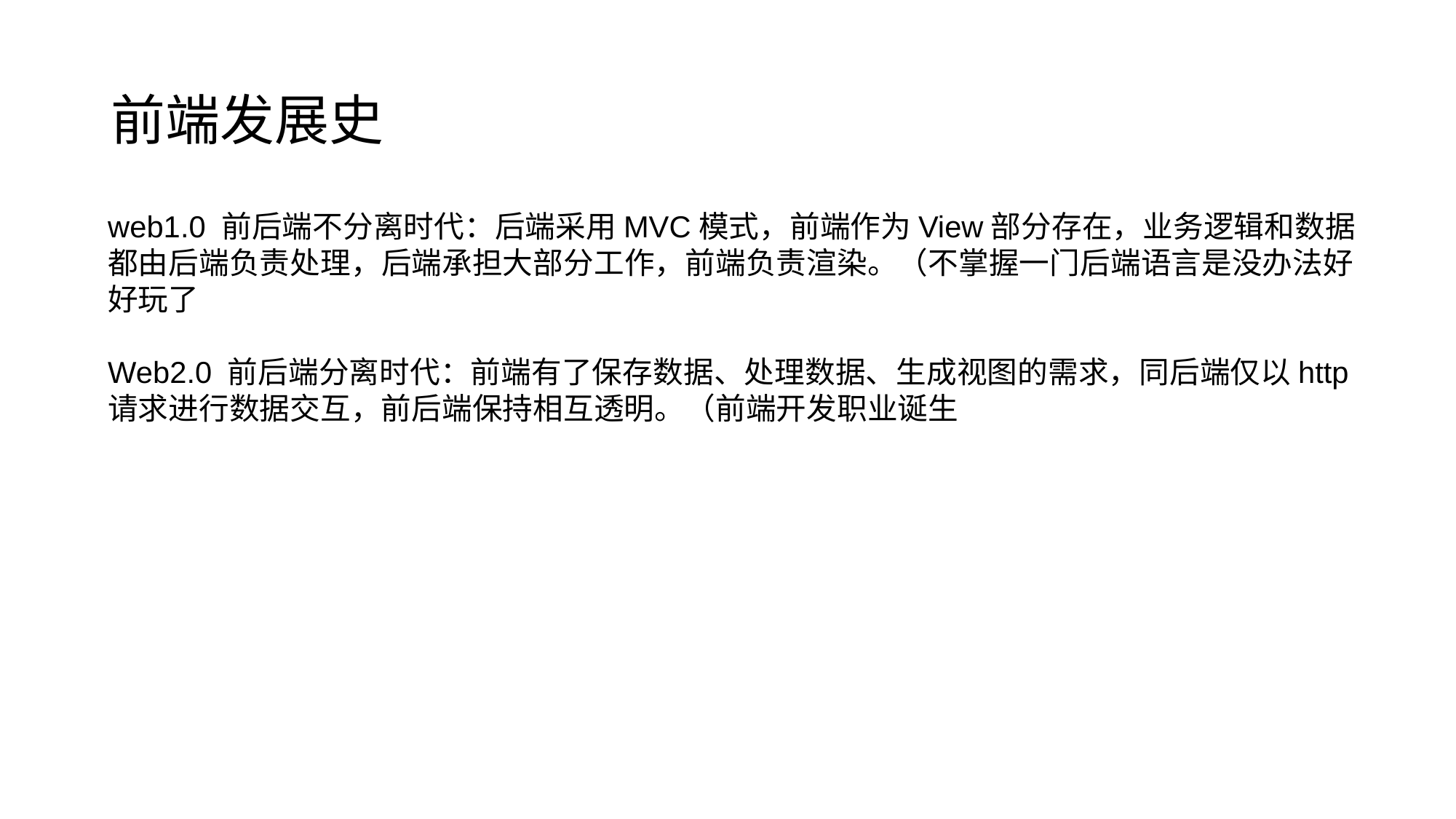

# 前端发展史
web1.0 前后端不分离时代：后端采用MVC模式，前端作为View部分存在，业务逻辑和数据都由后端负责处理，后端承担大部分工作，前端负责渲染。（不掌握一门后端语言是没办法好好玩了

Web2.0 前后端分离时代：前端有了保存数据、处理数据、生成视图的需求，同后端仅以http请求进行数据交互，前后端保持相互透明。（前端开发职业诞生